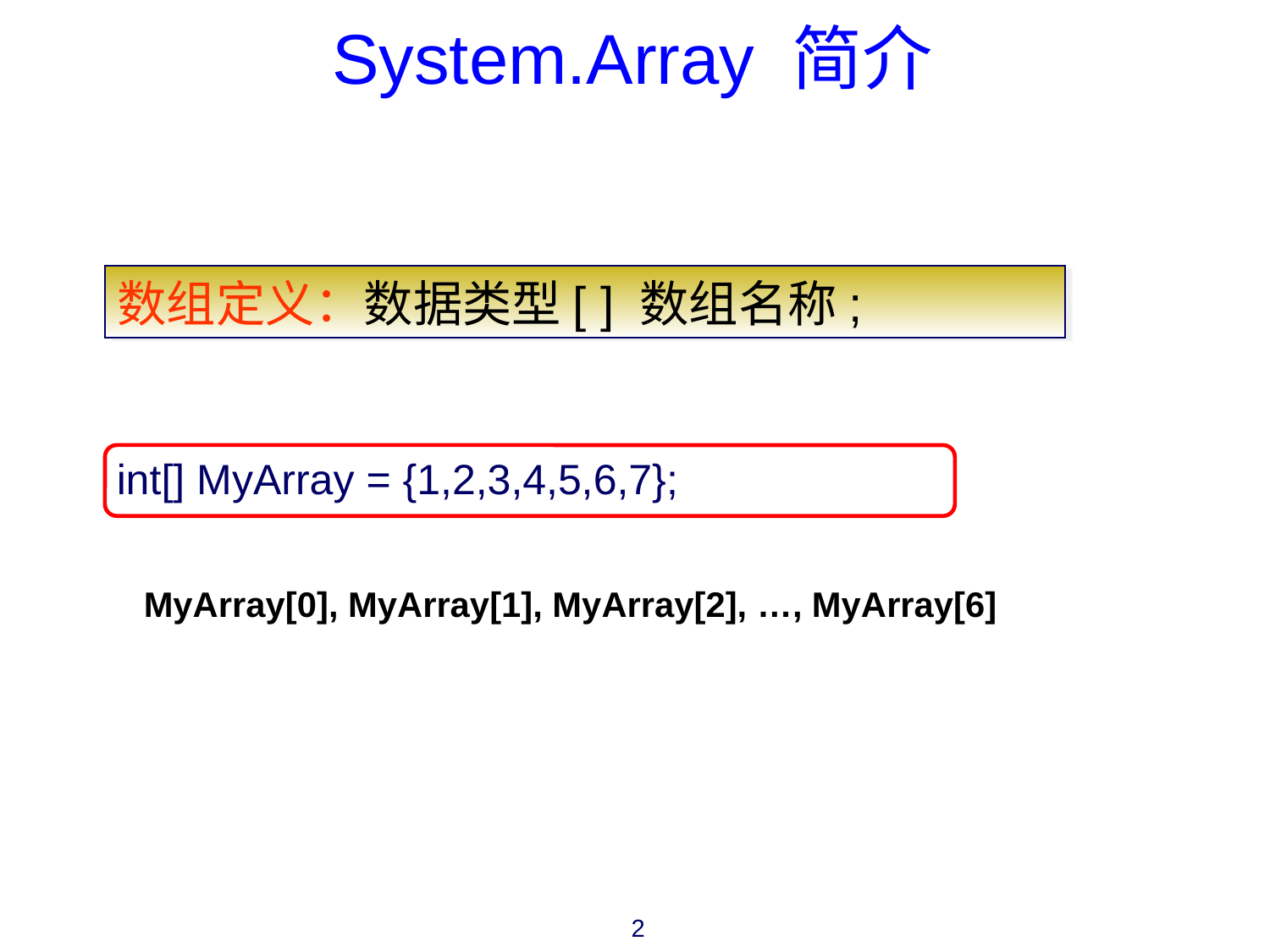

# System.Array 简介
数组定义：数据类型[ ] 数组名称;

int[] MyArray = {1,2,3,4,5,6,7};
MyArray[0], MyArray[1], MyArray[2], …, MyArray[6]
2